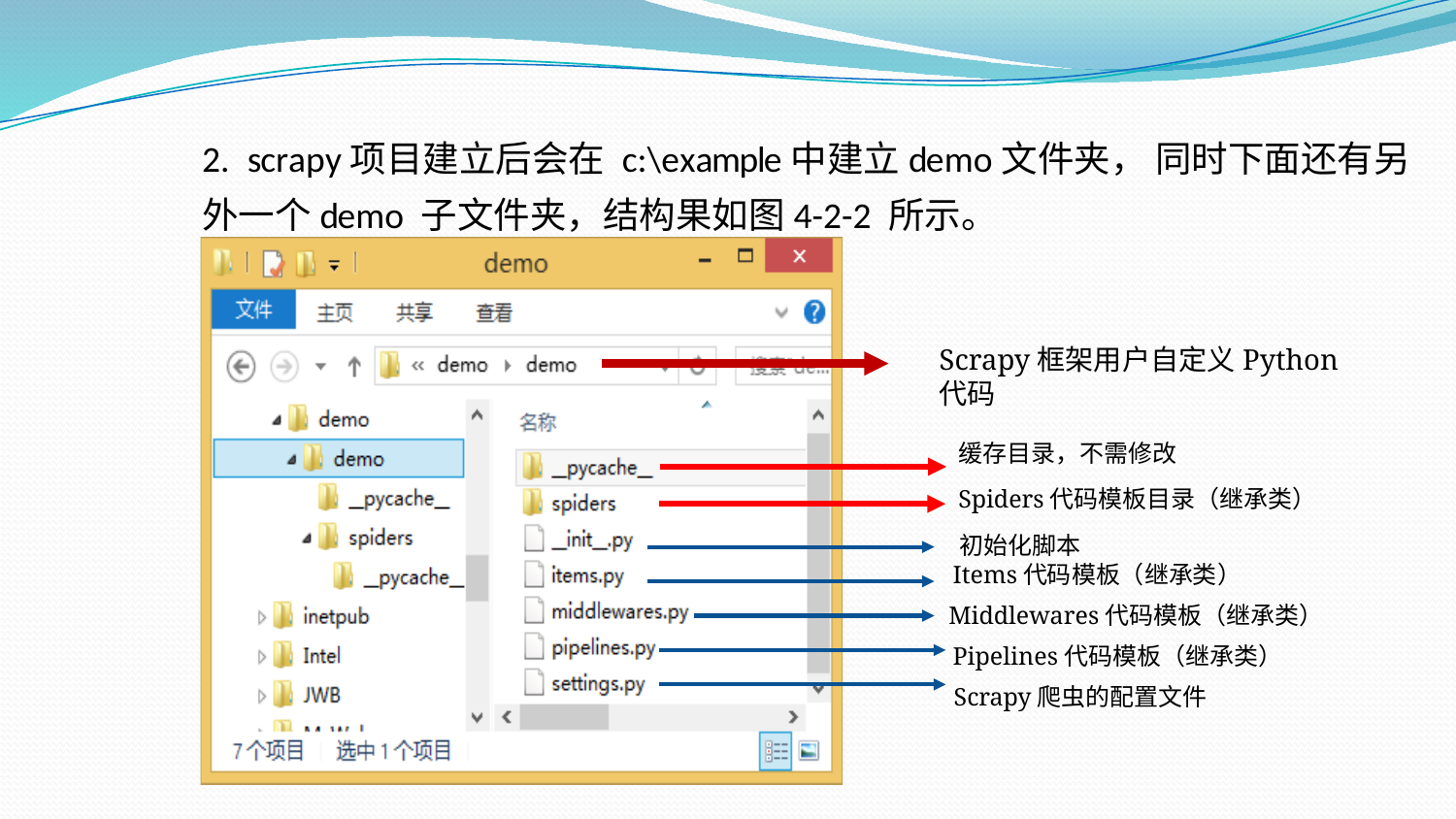

2.	scrapy项目建立后会在 c:\example中建立demo文件夹， 同时下面还有另外一个demo 子文件夹，结构果如图4-2-2 所示。

Scrapy框架用户自定义Python代码
缓存目录，不需修改
Spiders代码模板目录（继承类）
初始化脚本
Items代码模板（继承类）
Middlewares代码模板（继承类）
Pipelines代码模板（继承类）
Scrapy爬虫的配置文件